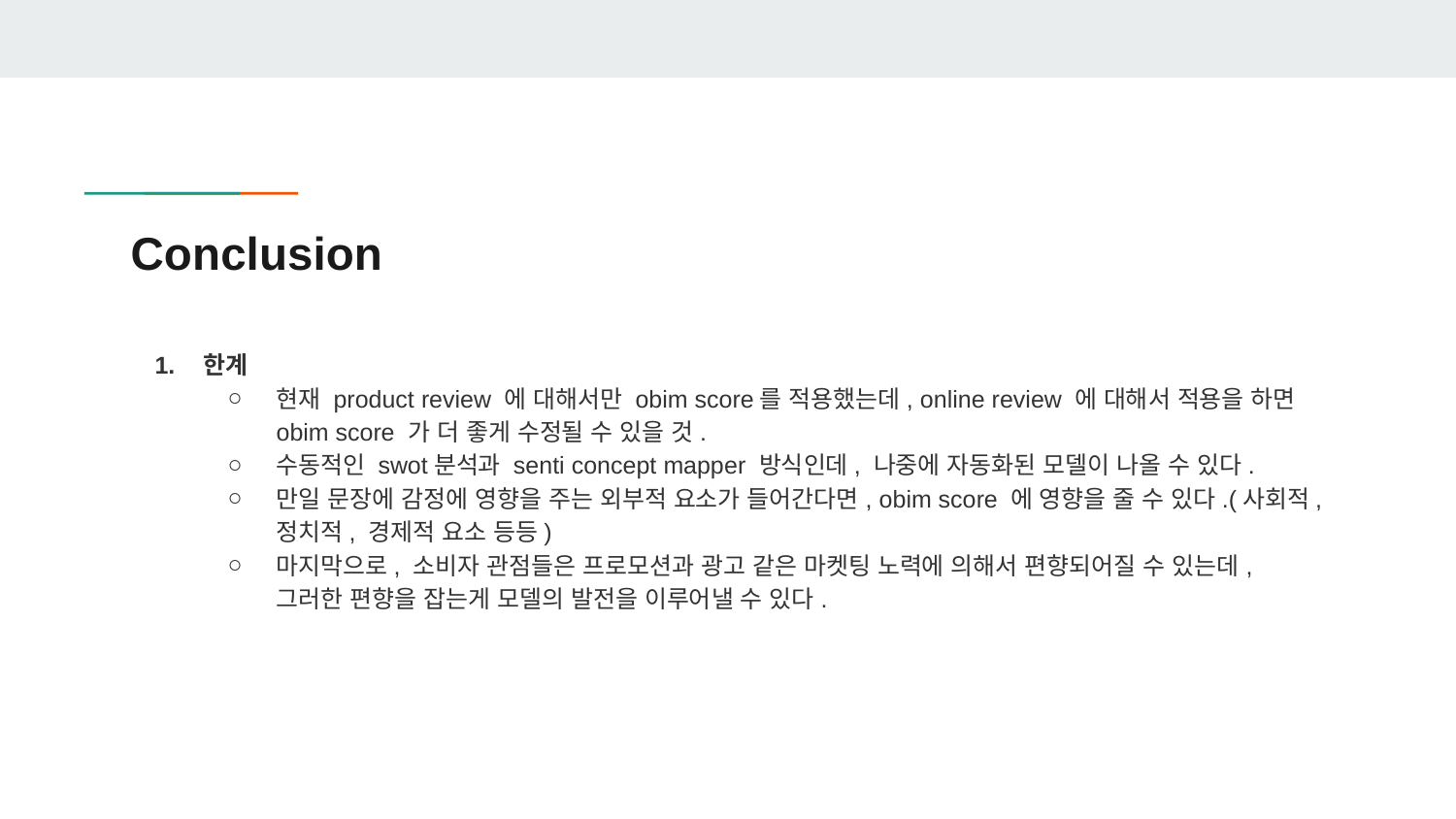

# Conclusion
한계
현재 product review 에 대해서만 obim score를 적용했는데, online review 에 대해서 적용을 하면 obim score 가 더 좋게 수정될 수 있을 것.
수동적인 swot분석과 senti concept mapper 방식인데, 나중에 자동화된 모델이 나올 수 있다.
만일 문장에 감정에 영향을 주는 외부적 요소가 들어간다면, obim score 에 영향을 줄 수 있다.(사회적, 정치적, 경제적 요소 등등)
마지막으로, 소비자 관점들은 프로모션과 광고 같은 마켓팅 노력에 의해서 편향되어질 수 있는데, 그러한 편향을 잡는게 모델의 발전을 이루어낼 수 있다.